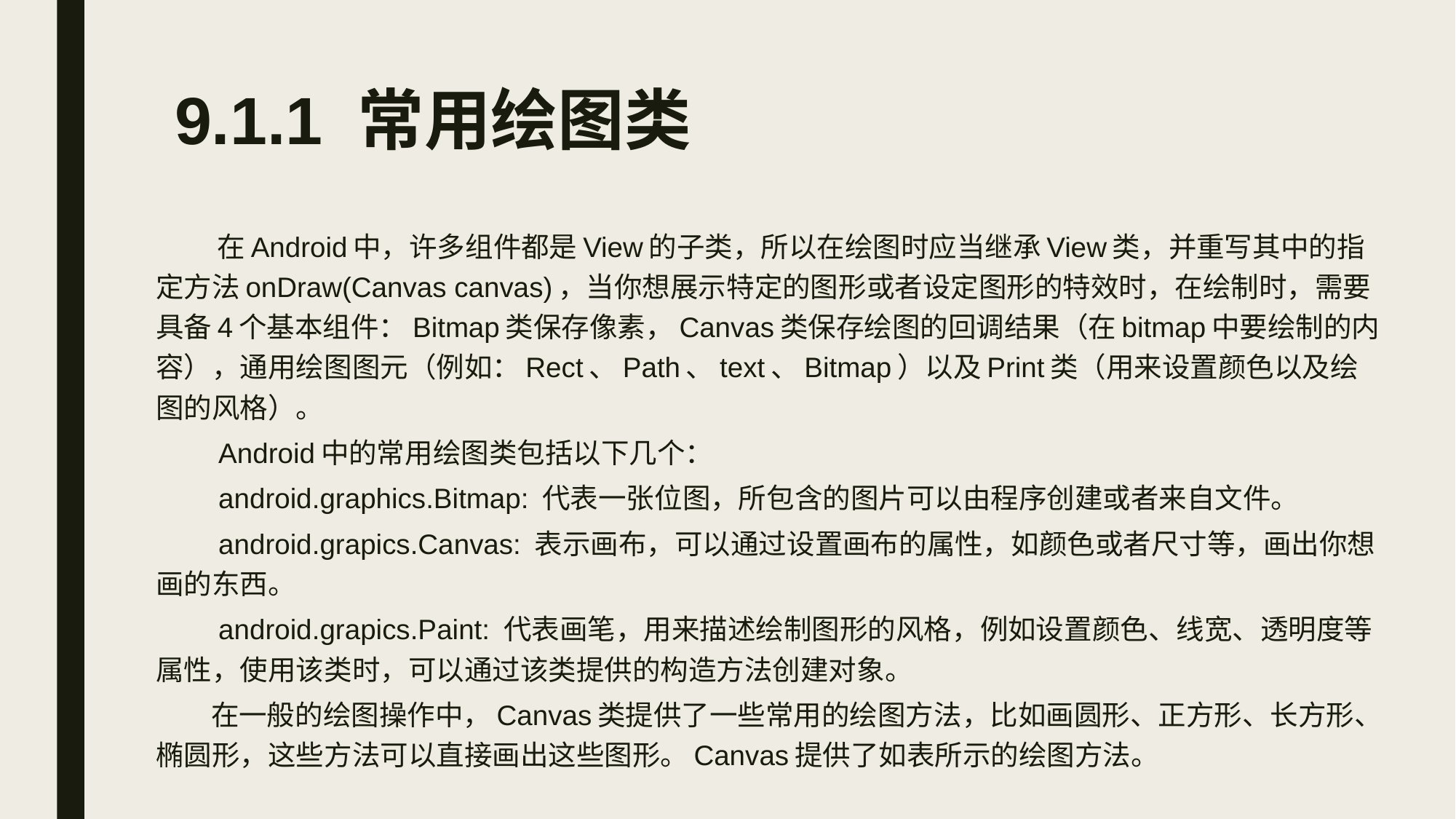

# 9.1.1 常用绘图类
         在Android中，许多组件都是View的子类，所以在绘图时应当继承View类，并重写其中的指定方法onDraw(Canvas canvas)，当你想展示特定的图形或者设定图形的特效时，在绘制时，需要具备4个基本组件：Bitmap类保存像素，Canvas类保存绘图的回调结果（在bitmap中要绘制的内容），通用绘图图元（例如：Rect、Path、text、Bitmap）以及Print类（用来设置颜色以及绘图的风格）。
        Android中的常用绘图类包括以下几个：
        android.graphics.Bitmap: 代表一张位图，所包含的图片可以由程序创建或者来自文件。
        android.grapics.Canvas: 表示画布，可以通过设置画布的属性，如颜色或者尺寸等，画出你想画的东西。
        android.grapics.Paint: 代表画笔，用来描述绘制图形的风格，例如设置颜色、线宽、透明度等属性，使用该类时，可以通过该类提供的构造方法创建对象。
        在一般的绘图操作中，Canvas类提供了一些常用的绘图方法，比如画圆形、正方形、长方形、椭圆形，这些方法可以直接画出这些图形。Canvas提供了如表所示的绘图方法。